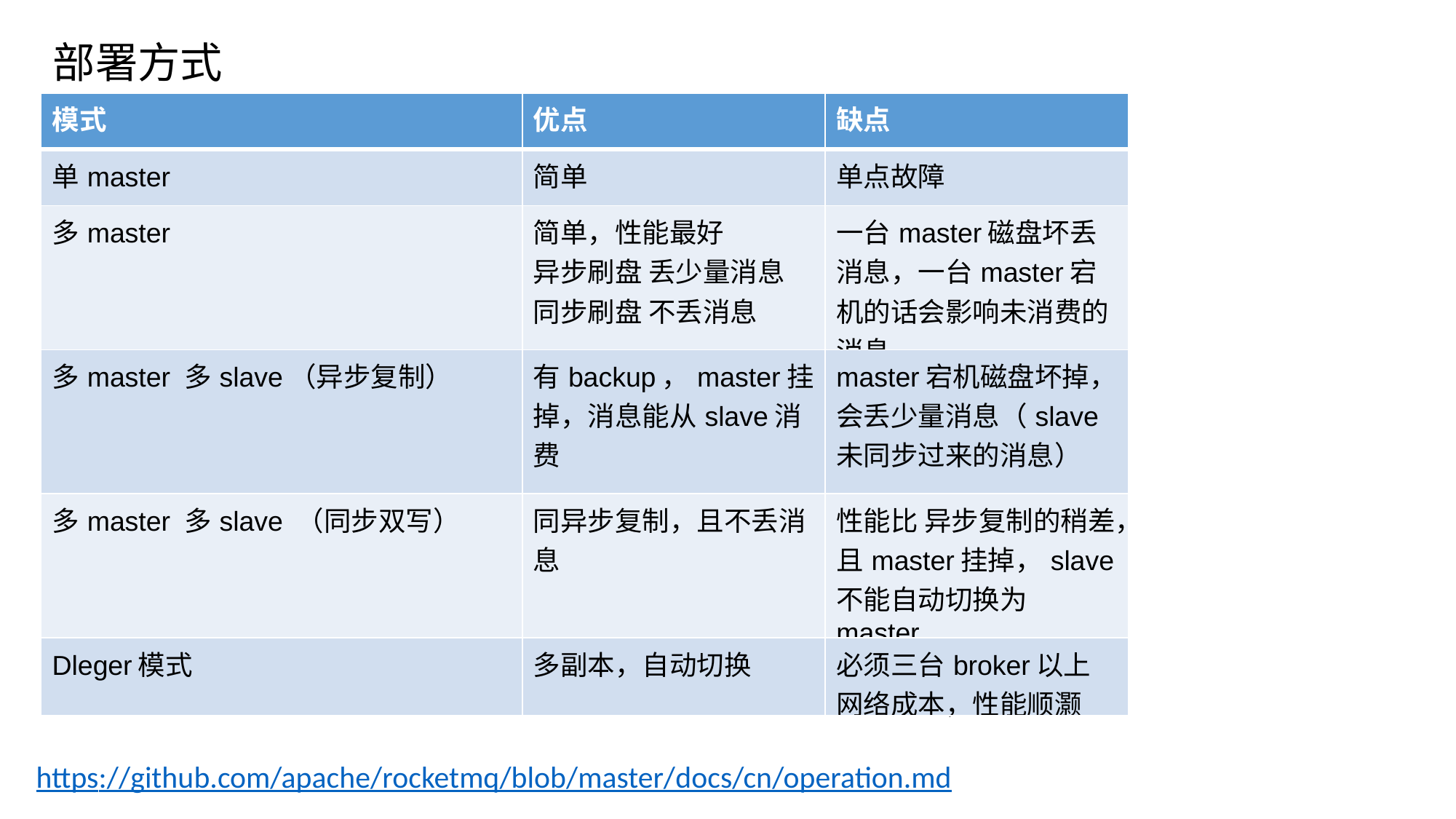

部署方式
| 模式 | 优点 | 缺点 |
| --- | --- | --- |
| 单master | 简单 | 单点故障 |
| 多master | 简单，性能最好 异步刷盘 丢少量消息 同步刷盘 不丢消息 | 一台master磁盘坏丢消息，一台master宕机的话会影响未消费的消息 |
| 多master 多slave（异步复制） | 有backup，master挂掉，消息能从slave消费 | master宕机磁盘坏掉，会丢少量消息（slave未同步过来的消息） |
| 多master 多slave （同步双写） | 同异步复制，且不丢消息 | 性能比 异步复制的稍差，且master挂掉，slave不能自动切换为master |
| Dleger模式 | 多副本，自动切换 | 必须三台broker以上网络成本，性能顺灏 |

https://github.com/apache/rocketmq/blob/master/docs/cn/operation.md